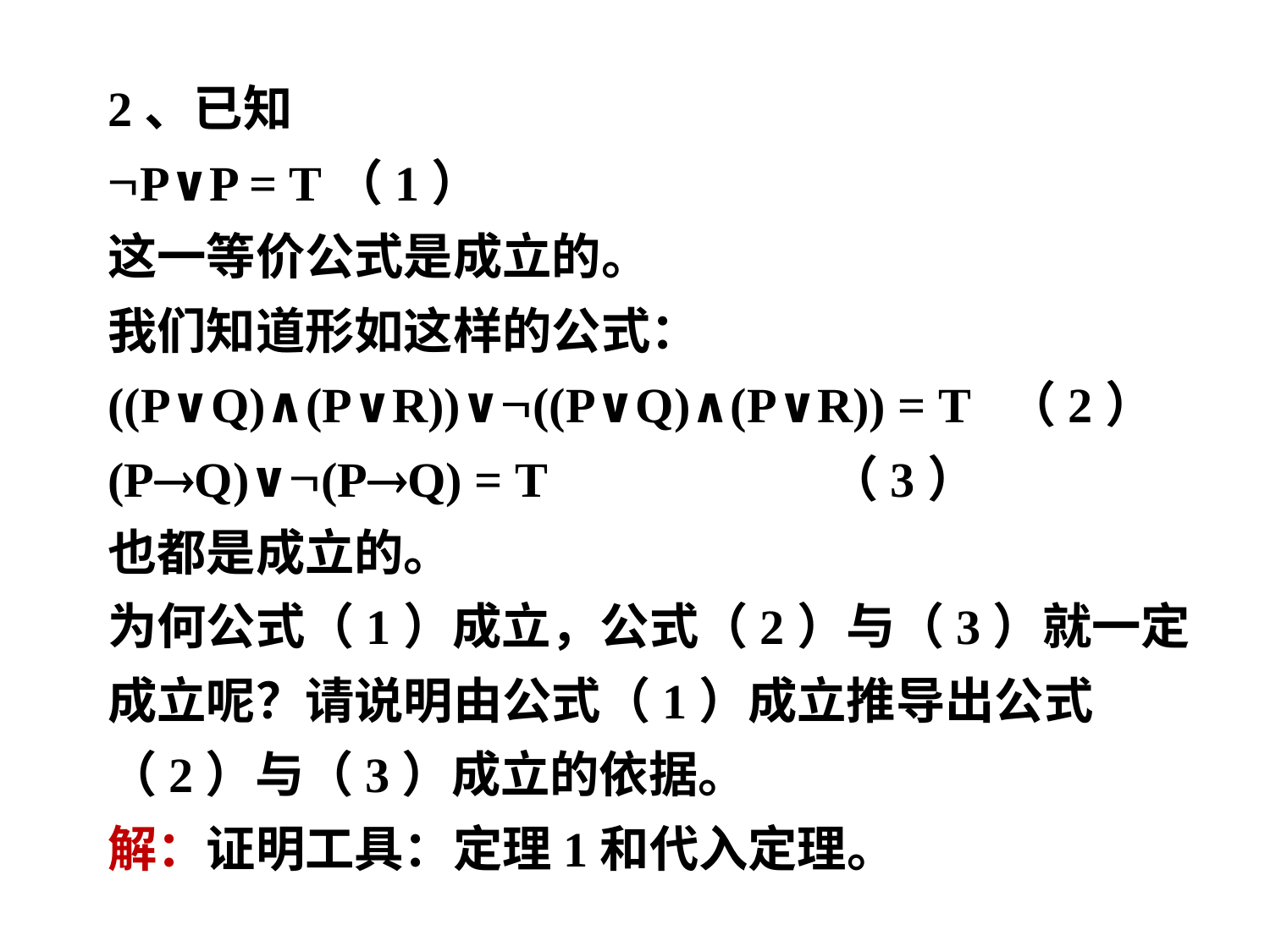

2、已知
¬P∨P = T（1）
这一等价公式是成立的。
我们知道形如这样的公式：
((P∨Q)∧(P∨R))∨¬((P∨Q)∧(P∨R)) = T  （2）
(P→Q)∨¬(P→Q) = T                      （3）
也都是成立的。
为何公式（1）成立，公式（2）与（3）就一定成立呢？请说明由公式（1）成立推导出公式（2）与（3）成立的依据。
解：证明工具：定理1和代入定理。